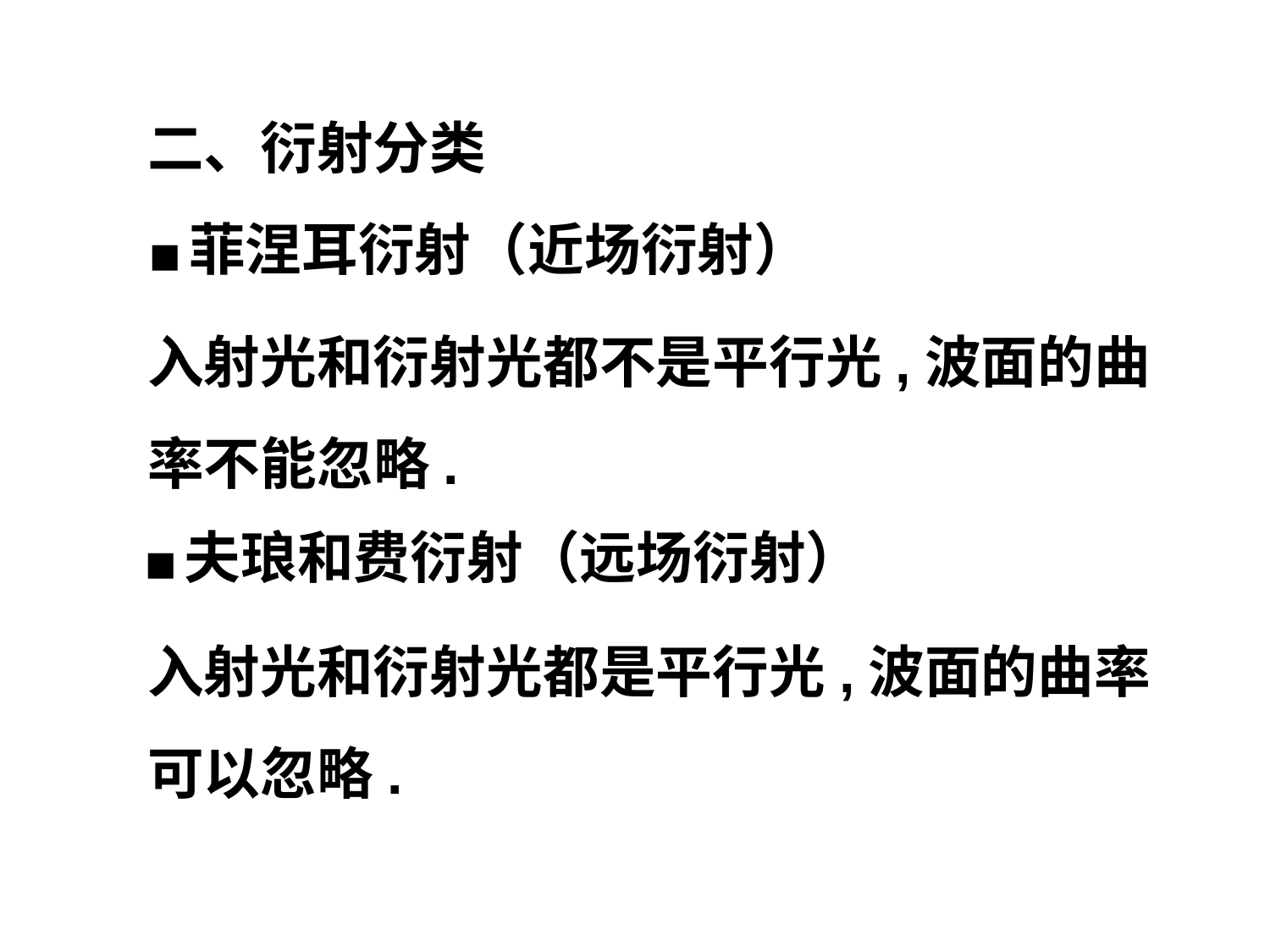

二、衍射分类
■菲涅耳衍射（近场衍射）
入射光和衍射光都不是平行光,波面的曲率不能忽略.
■夫琅和费衍射（远场衍射）
入射光和衍射光都是平行光,波面的曲率可以忽略.